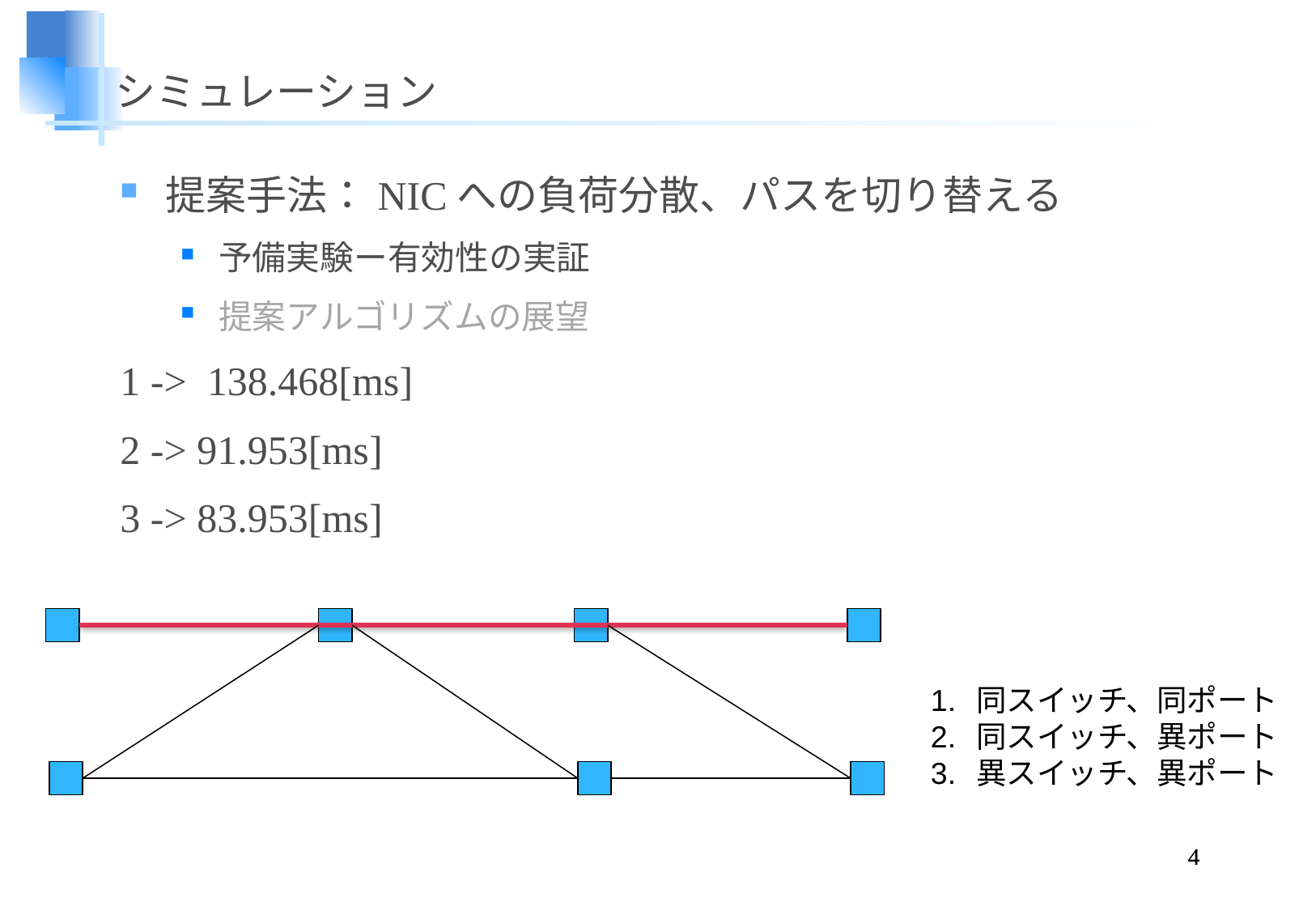

# シミュレーション
提案手法：NICへの負荷分散、パスを切り替える
予備実験ー有効性の実証
提案アルゴリズムの展望
1 ->  138.468[ms]
2 -> 91.953[ms]
3 -> 83.953[ms]

同スイッチ、同ポート
同スイッチ、異ポート
異スイッチ、異ポート

4
4